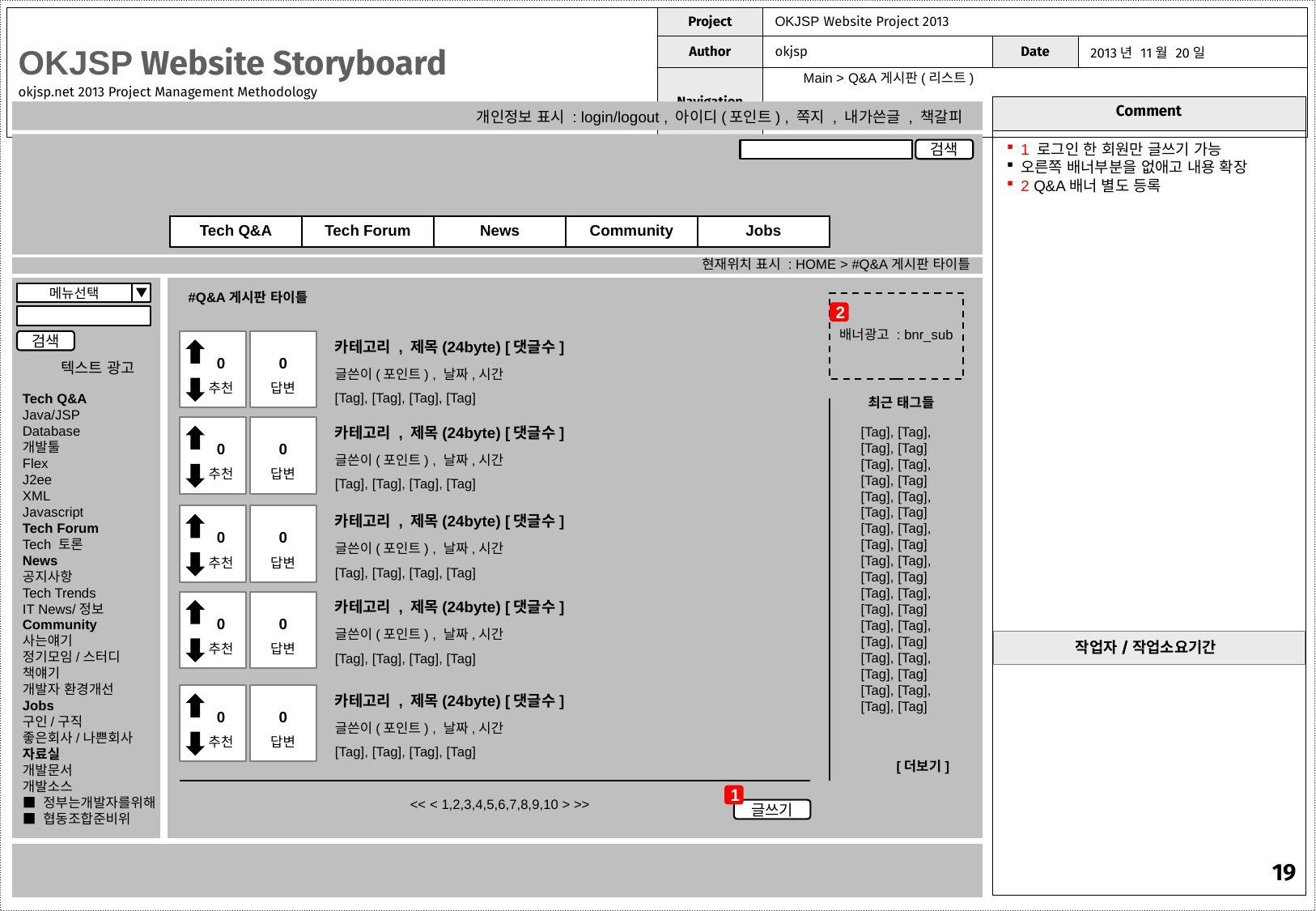

Main > Q&A게시판(리스트)

개인정보 표시 : login/logout , 아이디(포인트) , 쪽지 , 내가쓴글 , 책갈피
1 로그인 한 회원만 글쓰기 가능
오른쪽 배너부분을 없애고 내용 확장
2 Q&A배너 별도 등록

검색
| Tech Q&A | Tech Forum | News | Community | Jobs |
| --- | --- | --- | --- | --- |
현재위치 표시 : HOME > #Q&A게시판 타이틀

메뉴선택

#Q&A게시판 타이틀

2

배너광고 : bnr_sub
검색

카테고리 , 제목(24byte) [댓글수]
0
추천
0
답변

텍스트 광고
글쓴이(포인트) , 날짜,시간

[Tag], [Tag], [Tag], [Tag]
Tech Q&A
Java/JSP
Database
개발툴
Flex
J2ee
XML
Javascript
Tech Forum
Tech 토론
News
공지사항
Tech Trends
IT News/정보
Community
사는얘기
정기모임/스터디
책얘기
개발자 환경개선
Jobs
구인/구직
좋은회사/나쁜회사
자료실
개발문서
개발소스
■ 정부는개발자를위해
■ 협동조합준비위
최근 태그들

카테고리 , 제목(24byte) [댓글수]
[Tag], [Tag],
[Tag], [Tag]
[Tag], [Tag],
[Tag], [Tag]
[Tag], [Tag],
[Tag], [Tag]
[Tag], [Tag],
[Tag], [Tag]
[Tag], [Tag],
[Tag], [Tag]
[Tag], [Tag],
[Tag], [Tag]
[Tag], [Tag],
[Tag], [Tag]
[Tag], [Tag],
[Tag], [Tag]
[Tag], [Tag],
[Tag], [Tag]

0
추천
0
답변

글쓴이(포인트) , 날짜,시간

[Tag], [Tag], [Tag], [Tag]

카테고리 , 제목(24byte) [댓글수]
0
추천
0
답변

글쓴이(포인트) , 날짜,시간

[Tag], [Tag], [Tag], [Tag]

카테고리 , 제목(24byte) [댓글수]
0
추천
0
답변

글쓴이(포인트) , 날짜,시간

[Tag], [Tag], [Tag], [Tag]

카테고리 , 제목(24byte) [댓글수]
0
추천
0
답변

글쓴이(포인트) , 날짜,시간

[Tag], [Tag], [Tag], [Tag]
[더보기]
1
<< < 1,2,3,4,5,6,7,8,9,10 > >>
글쓰기

19